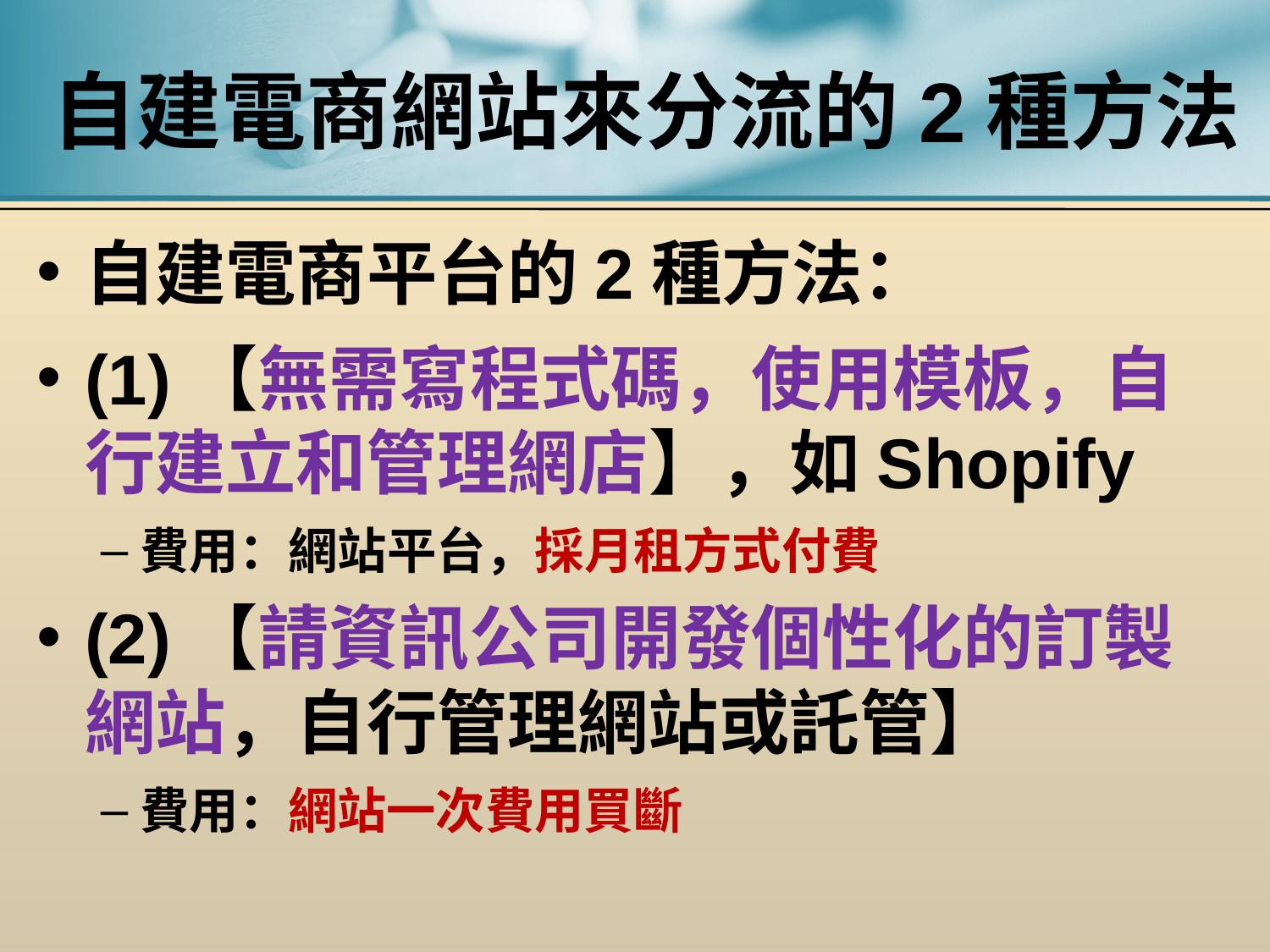

# 自建電商網站來分流的2種方法
自建電商平台的2種方法：
(1)【無需寫程式碼，使用模板，自行建立和管理網店】，如Shopify
費用：網站平台，採月租方式付費
(2)【請資訊公司開發個性化的訂製網站，自行管理網站或託管】
費用：網站一次費用買斷